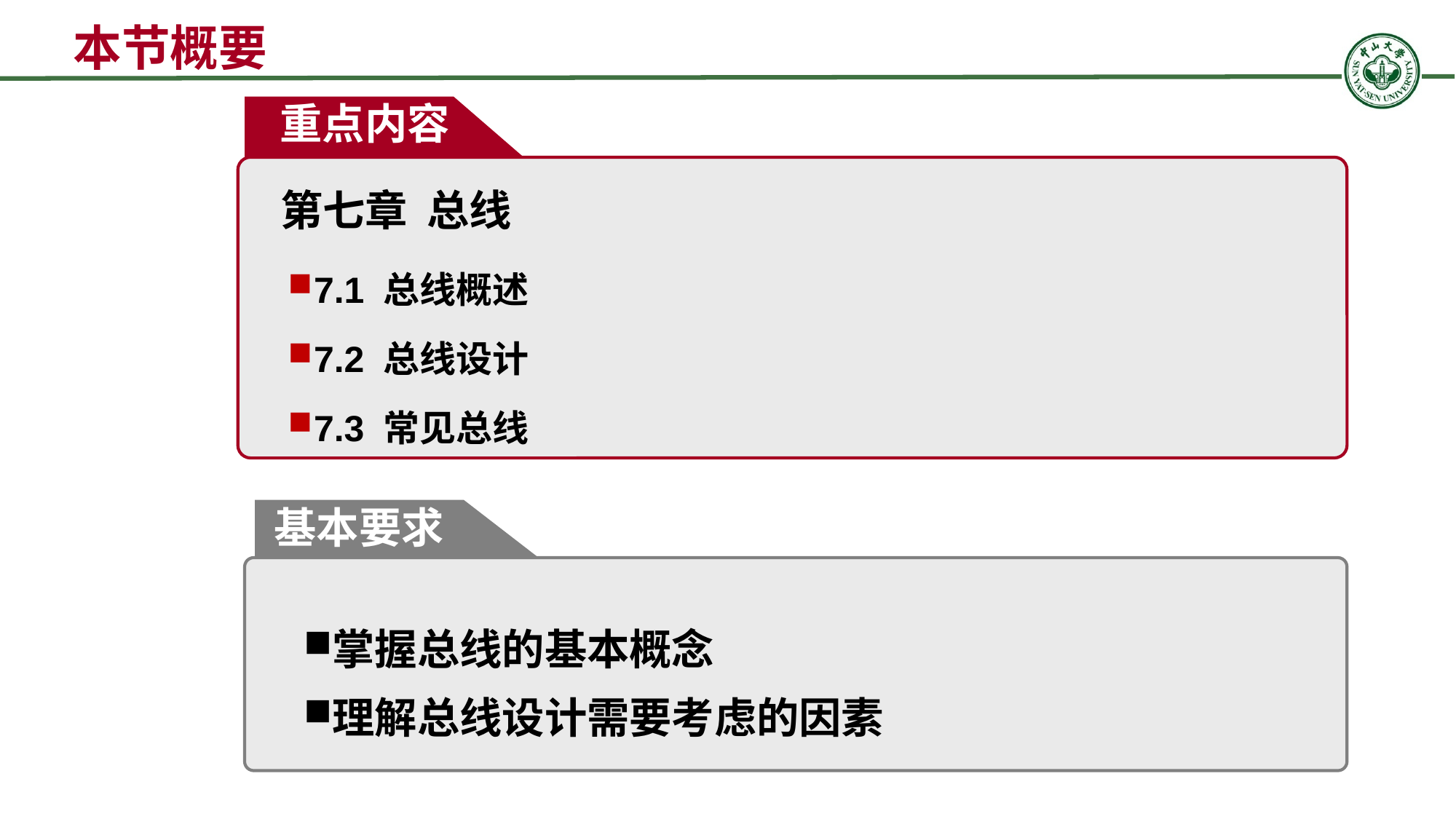

本节概要
重点内容

第七章  总线

7.1 总线概述
7.2 总线设计
7.3 常见总线
基本要求

掌握总线的基本概念
理解总线设计需要考虑的因素